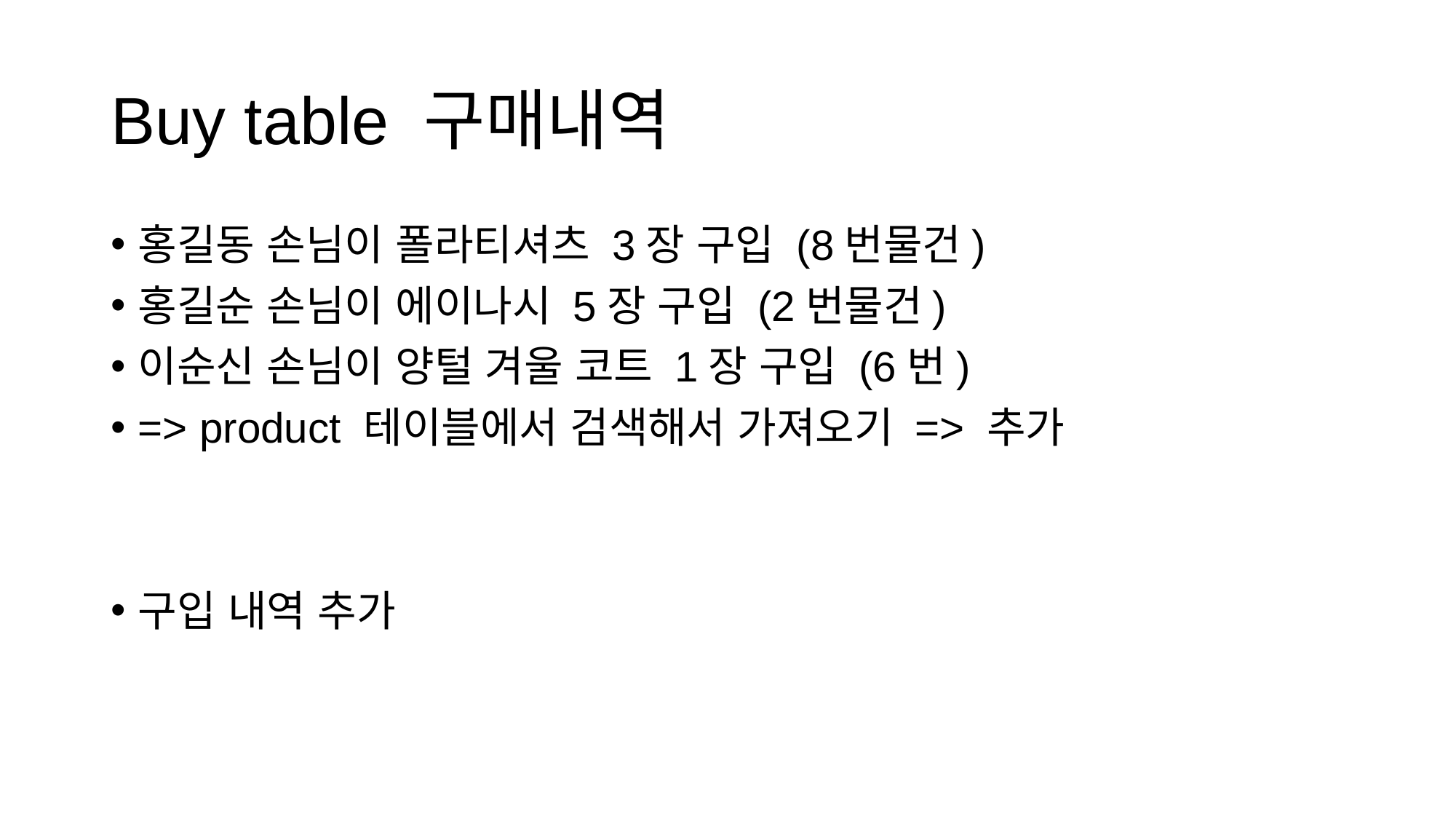

# Buy table 구매내역
홍길동 손님이 폴라티셔츠 3장 구입 (8번물건)
홍길순 손님이 에이나시 5장 구입 (2번물건)
이순신 손님이 양털 겨울 코트 1장 구입 (6번)
=> product 테이블에서 검색해서 가져오기 => 추가

구입 내역 추가